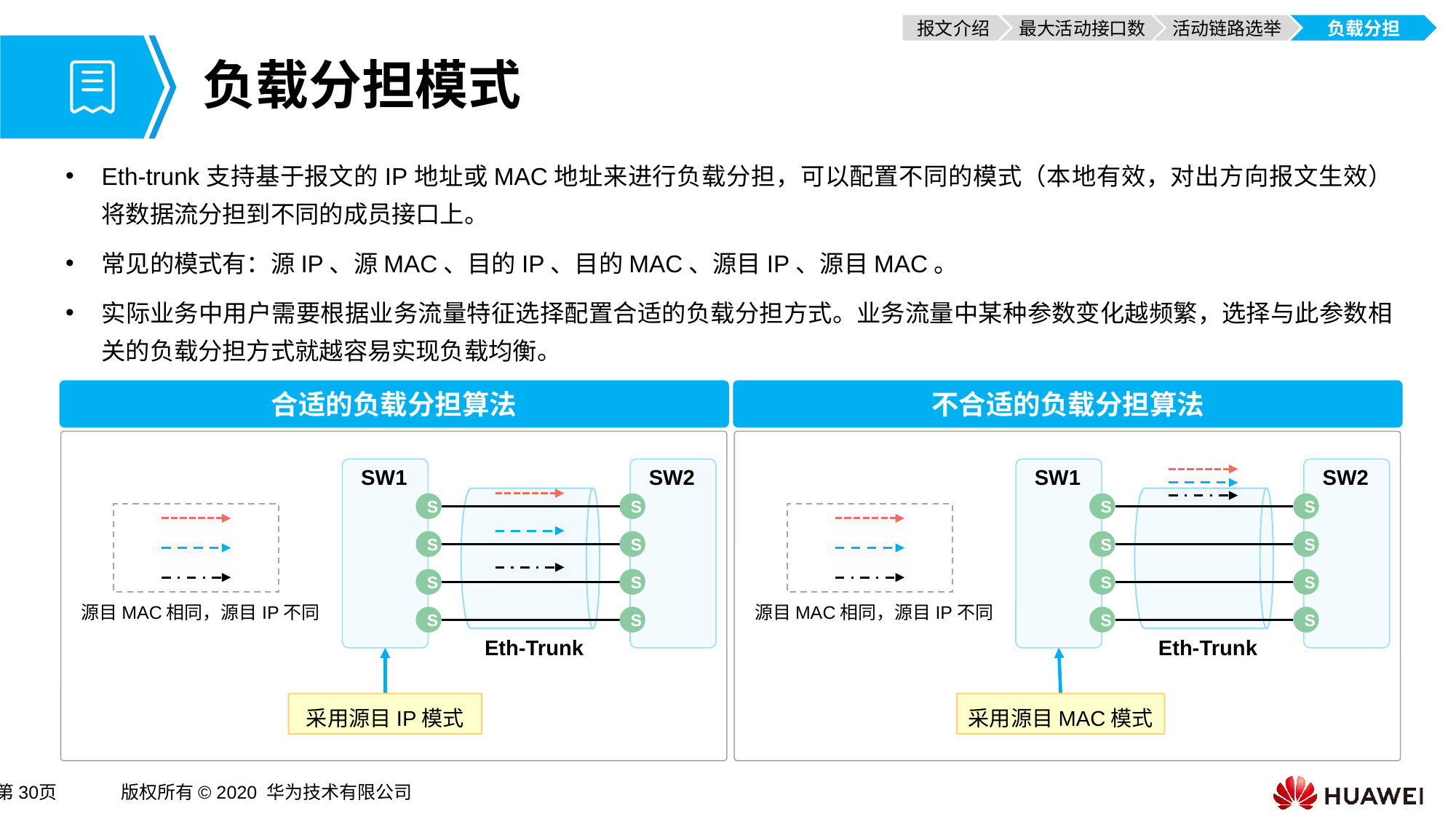

报文介绍
最大活动接口数
活动链路选举
负载分担
# 负载分担模式
Eth-trunk支持基于报文的IP地址或MAC地址来进行负载分担，可以配置不同的模式（本地有效，对出方向报文生效）将数据流分担到不同的成员接口上。
常见的模式有：源IP、源MAC、目的IP、目的MAC、源目IP、源目MAC。
实际业务中用户需要根据业务流量特征选择配置合适的负载分担方式。业务流量中某种参数变化越频繁，选择与此参数相关的负载分担方式就越容易实现负载均衡。

合适的负载分担算法
不合适的负载分担算法

SW2
SW2
SW1
SW1

S
S
S
S

S
S
S
S
S
S
S
S
源目MAC相同，源目IP不同
源目MAC相同，源目IP不同
S
S
S
S
Eth-Trunk
Eth-Trunk
采用源目IP模式
采用源目MAC模式